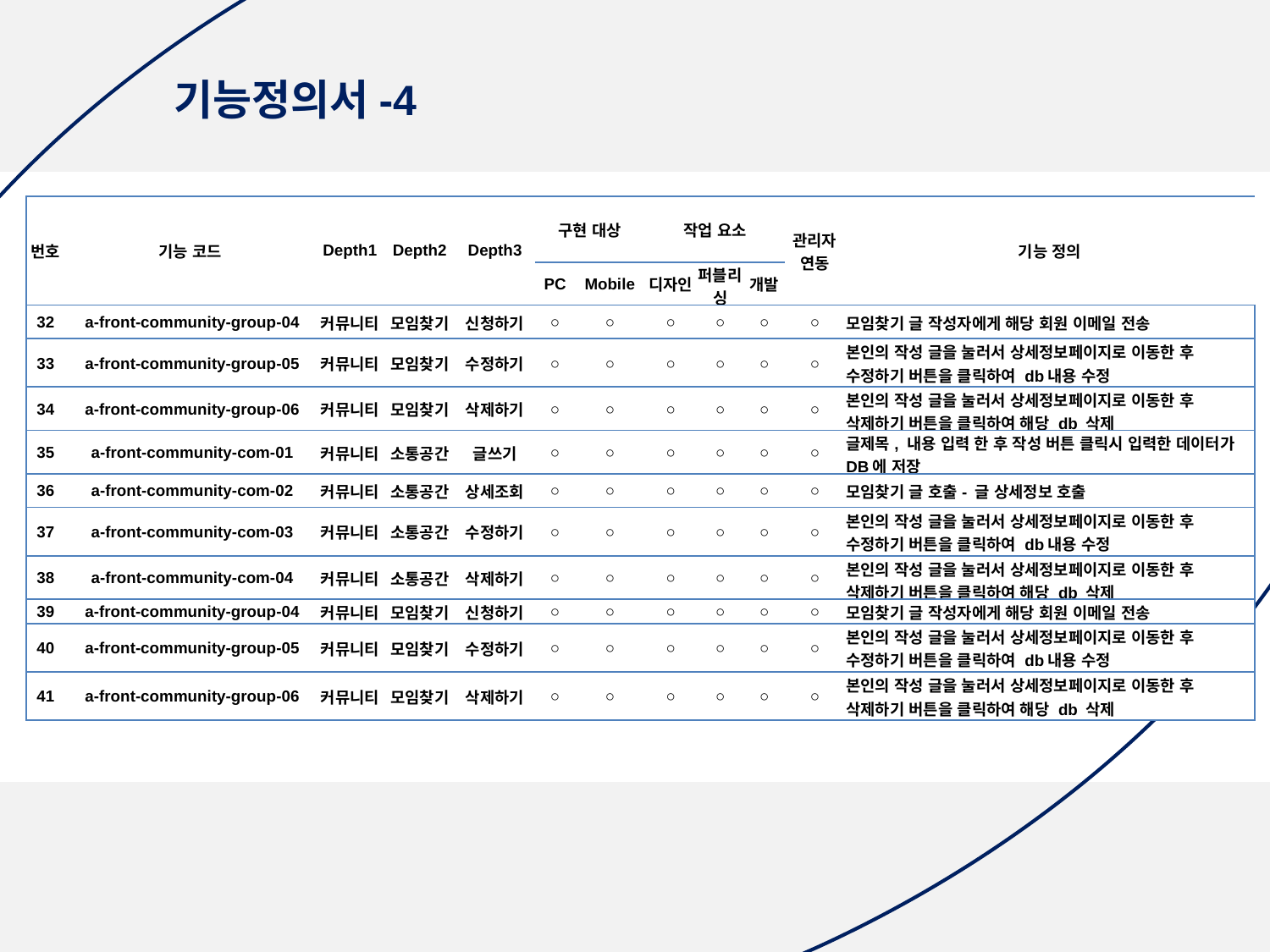

기능정의서-4
| 번호 | 기능 코드 | Depth1 | Depth2 | Depth3 | 구현 대상 |  | 작업 요소 |  |  | 관리자 연동 | 기능 정의 |
| --- | --- | --- | --- | --- | --- | --- | --- | --- | --- | --- | --- |
|  |  |  |  |  | PC | Mobile | 디자인 | 퍼블리싱 | 개발 |  |  |
| 32 | a-front-community-group-04 | 커뮤니티 | 모임찾기 | 신청하기 | ○ | ○ | ○ | ○ | ○ | ○ | 모임찾기 글 작성자에게 해당 회원 이메일 전송 |
| 33 | a-front-community-group-05 | 커뮤니티 | 모임찾기 | 수정하기 | ○ | ○ | ○ | ○ | ○ | ○ | 본인의 작성 글을 눌러서 상세정보페이지로 이동한 후 수정하기 버튼을 클릭하여 db내용 수정 |
| 34 | a-front-community-group-06 | 커뮤니티 | 모임찾기 | 삭제하기 | ○ | ○ | ○ | ○ | ○ | ○ | 본인의 작성 글을 눌러서 상세정보페이지로 이동한 후 삭제하기 버튼을 클릭하여 해당 db 삭제 |
| 35 | a-front-community-com-01 | 커뮤니티 | 소통공간 | 글쓰기 | ○ | ○ | ○ | ○ | ○ | ○ | 글제목, 내용 입력 한 후 작성 버튼 클릭시 입력한 데이터가 DB에 저장 |
| 36 | a-front-community-com-02 | 커뮤니티 | 소통공간 | 상세조회 | ○ | ○ | ○ | ○ | ○ | ○ | 모임찾기 글 호출- 글 상세정보 호출 |
| 37 | a-front-community-com-03 | 커뮤니티 | 소통공간 | 수정하기 | ○ | ○ | ○ | ○ | ○ | ○ | 본인의 작성 글을 눌러서 상세정보페이지로 이동한 후 수정하기 버튼을 클릭하여 db내용 수정 |
| 38 | a-front-community-com-04 | 커뮤니티 | 소통공간 | 삭제하기 | ○ | ○ | ○ | ○ | ○ | ○ | 본인의 작성 글을 눌러서 상세정보페이지로 이동한 후 삭제하기 버튼을 클릭하여 해당 db 삭제 |
| 39 | a-front-community-group-04 | 커뮤니티 | 모임찾기 | 신청하기 | ○ | ○ | ○ | ○ | ○ | ○ | 모임찾기 글 작성자에게 해당 회원 이메일 전송 |
| 40 | a-front-community-group-05 | 커뮤니티 | 모임찾기 | 수정하기 | ○ | ○ | ○ | ○ | ○ | ○ | 본인의 작성 글을 눌러서 상세정보페이지로 이동한 후 수정하기 버튼을 클릭하여 db내용 수정 |
| 41 | a-front-community-group-06 | 커뮤니티 | 모임찾기 | 삭제하기 | ○ | ○ | ○ | ○ | ○ | ○ | 본인의 작성 글을 눌러서 상세정보페이지로 이동한 후 삭제하기 버튼을 클릭하여 해당 db 삭제 |